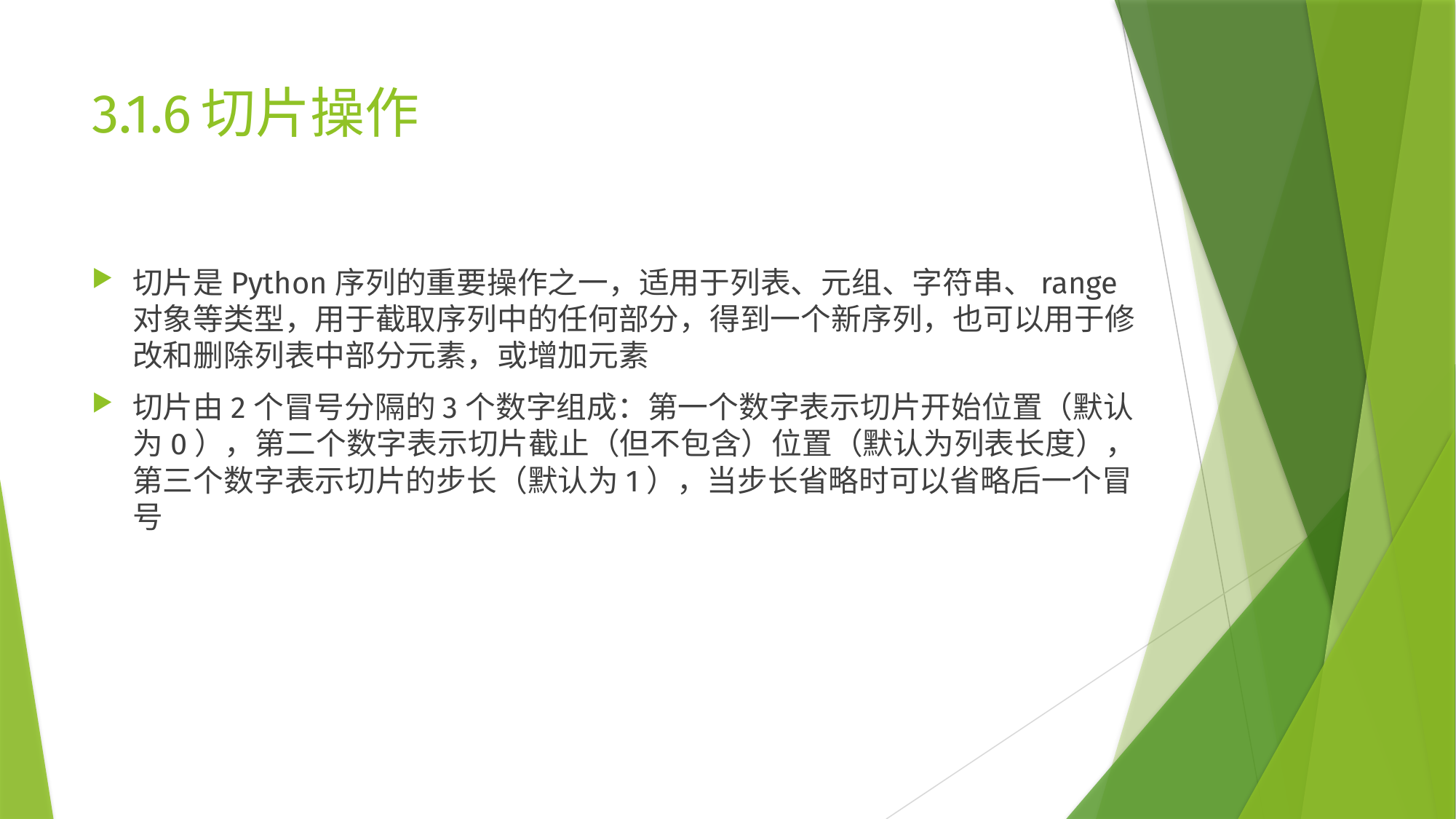

# 3.1.6	切片操作
切片是Python序列的重要操作之一，适用于列表、元组、字符串、range对象等类型，用于截取序列中的任何部分，得到一个新序列，也可以用于修改和删除列表中部分元素，或增加元素
切片由2个冒号分隔的3个数字组成：第一个数字表示切片开始位置（默认为0），第二个数字表示切片截止（但不包含）位置（默认为列表长度），第三个数字表示切片的步长（默认为1），当步长省略时可以省略后一个冒号